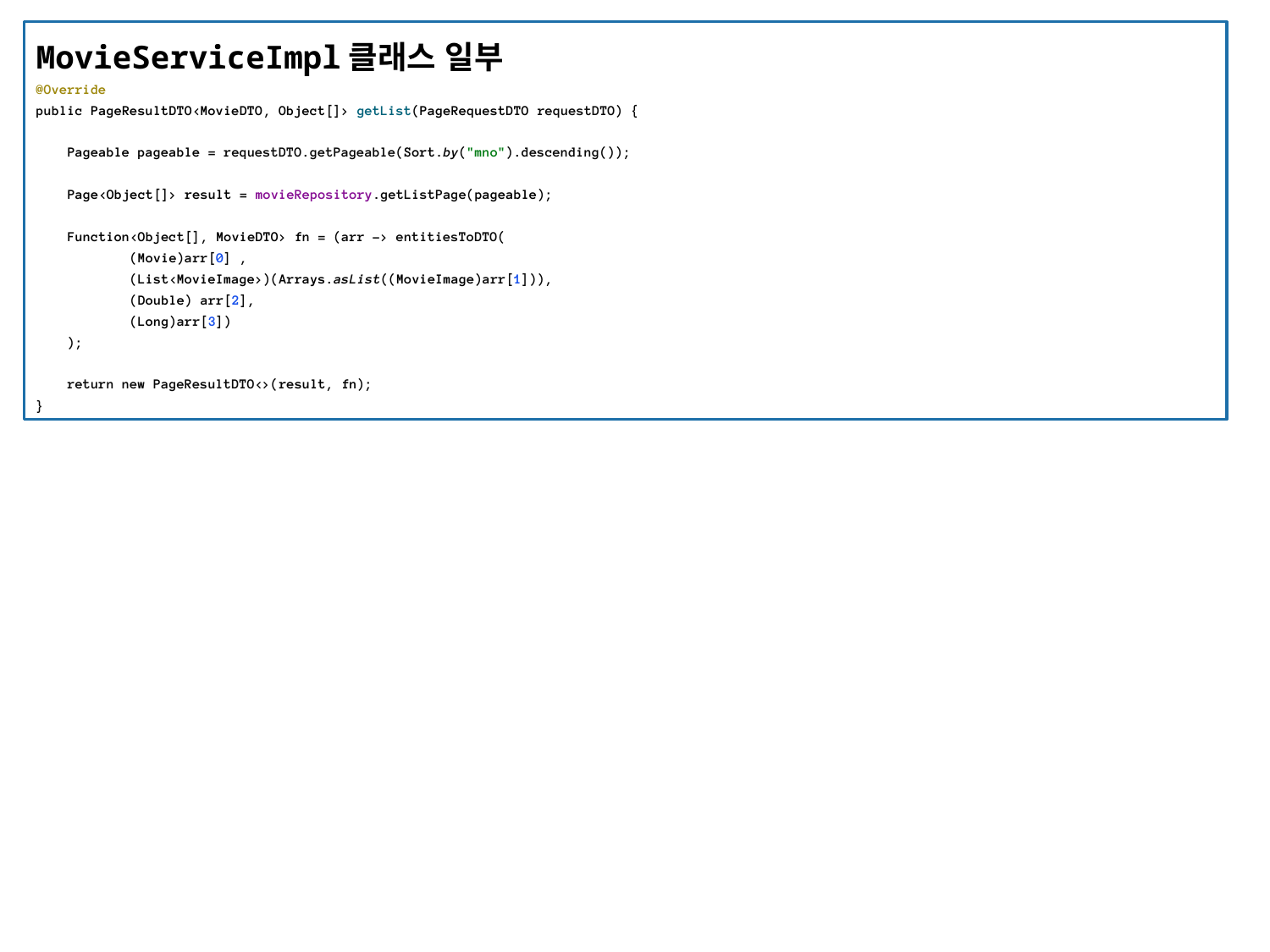

MovieServiceImpl클래스 일부
@Override
public PageResultDTO<MovieDTO, Object[]> getList(PageRequestDTO requestDTO) {
    Pageable pageable = requestDTO.getPageable(Sort.by("mno").descending());
    Page<Object[]> result = movieRepository.getListPage(pageable);
    Function<Object[], MovieDTO> fn = (arr -> entitiesToDTO(
            (Movie)arr[0] ,
            (List<MovieImage>)(Arrays.asList((MovieImage)arr[1])),
            (Double) arr[2],
            (Long)arr[3])
    );
    return new PageResultDTO<>(result, fn);
}